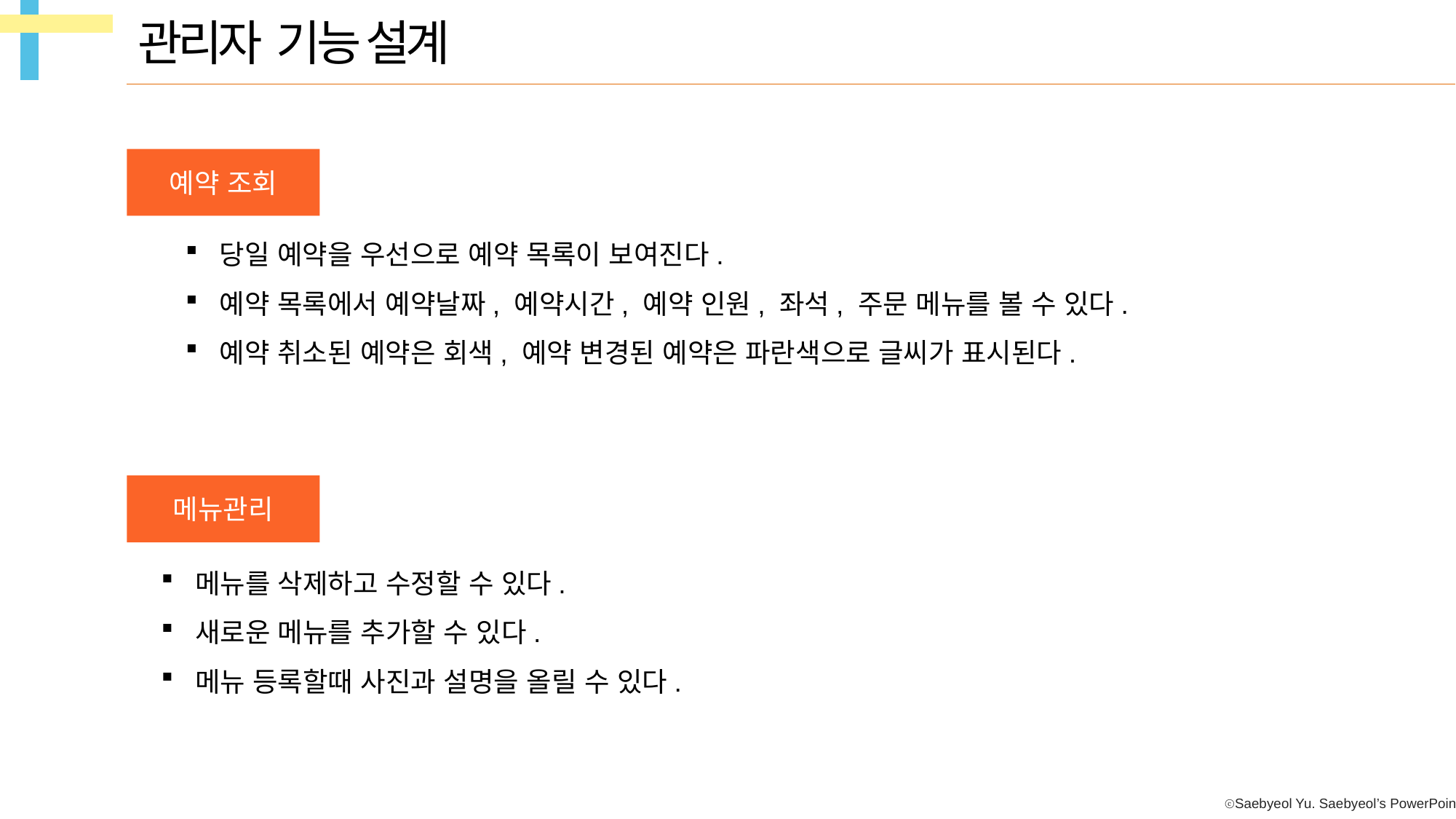

관리자  기능 설계
예약 조회
당일 예약을 우선으로 예약 목록이 보여진다.
예약 목록에서 예약날짜, 예약시간, 예약 인원, 좌석, 주문 메뉴를 볼 수 있다.
예약 취소된 예약은 회색, 예약 변경된 예약은 파란색으로 글씨가 표시된다.
메뉴관리
메뉴를 삭제하고 수정할 수 있다.
새로운 메뉴를 추가할 수 있다.
메뉴 등록할때 사진과 설명을 올릴 수 있다.